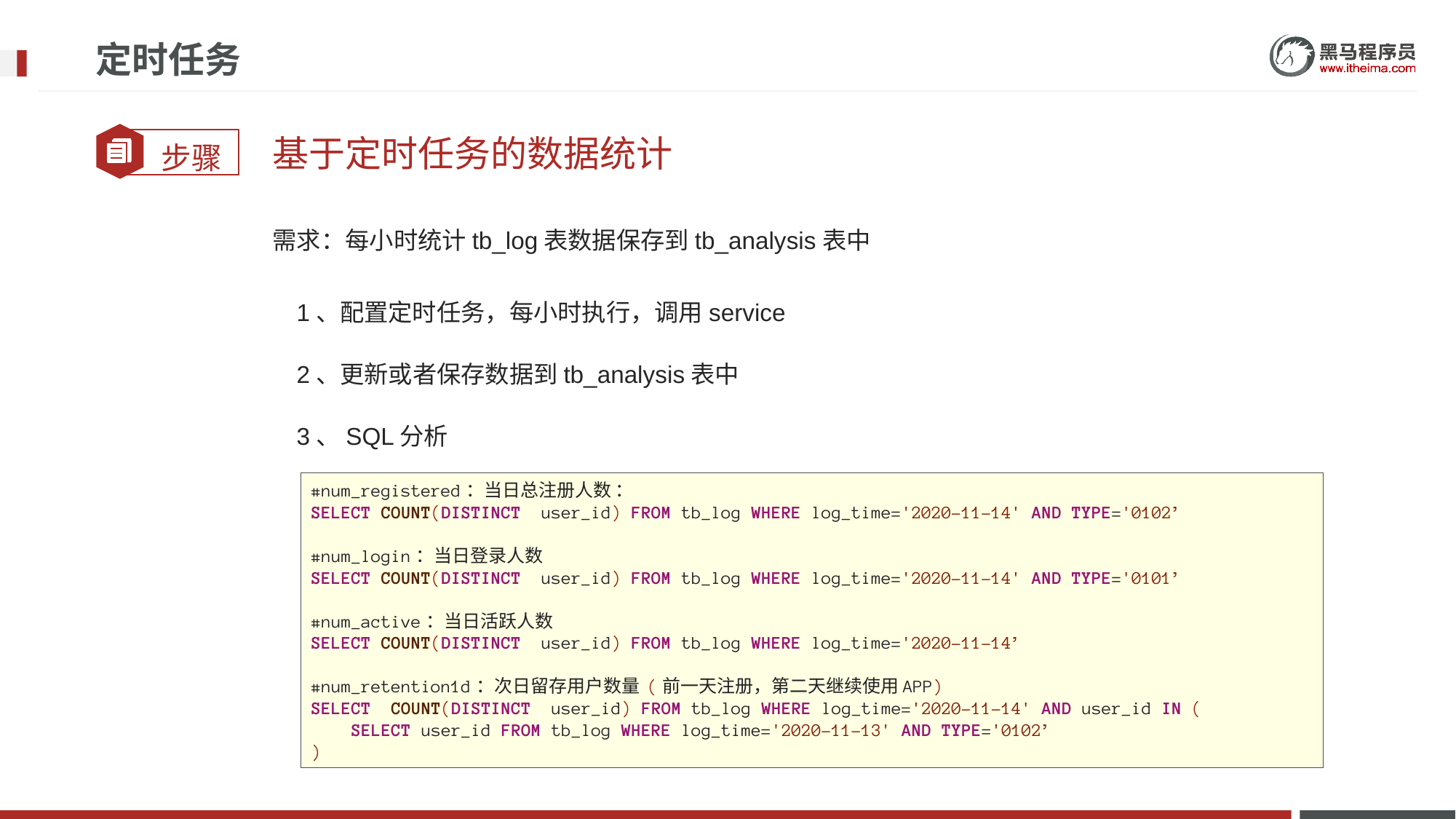

# 定时任务
基于定时任务的数据统计
需求：每小时统计tb_log表数据保存到tb_analysis表中
1、配置定时任务，每小时执行，调用service
2、更新或者保存数据到tb_analysis表中
3、SQL分析
#num_registered：当日总注册人数 ：
SELECT COUNT(DISTINCT  user_id) FROM tb_log WHERE log_time='2020-11-14' AND TYPE='0102’
#num_login：当日登录人数
SELECT COUNT(DISTINCT  user_id) FROM tb_log WHERE log_time='2020-11-14' AND TYPE='0101’
#num_active：当日活跃人数
SELECT COUNT(DISTINCT  user_id) FROM tb_log WHERE log_time='2020-11-14’
#num_retention1d：次日留存用户数量 (前一天注册，第二天继续使用APP)
SELECT  COUNT(DISTINCT  user_id) FROM tb_log WHERE log_time='2020-11-14' AND user_id IN (
    SELECT user_id FROM tb_log WHERE log_time='2020-11-13' AND TYPE='0102’
)